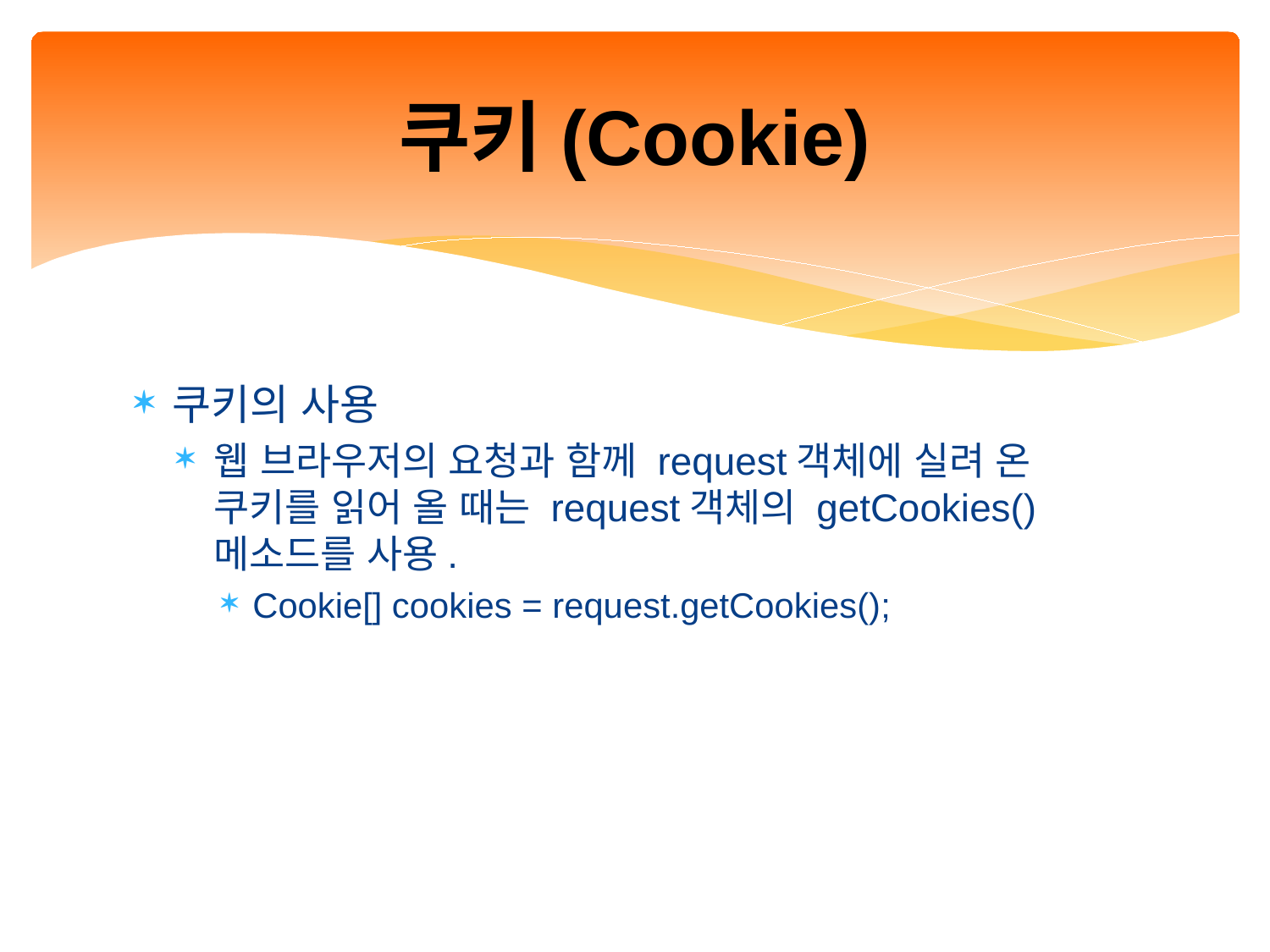

# 쿠키(Cookie)
쿠키의 사용
웹 브라우저의 요청과 함께 request객체에 실려 온 쿠키를 읽어 올 때는 request객체의 getCookies()메소드를 사용.
Cookie[] cookies = request.getCookies();